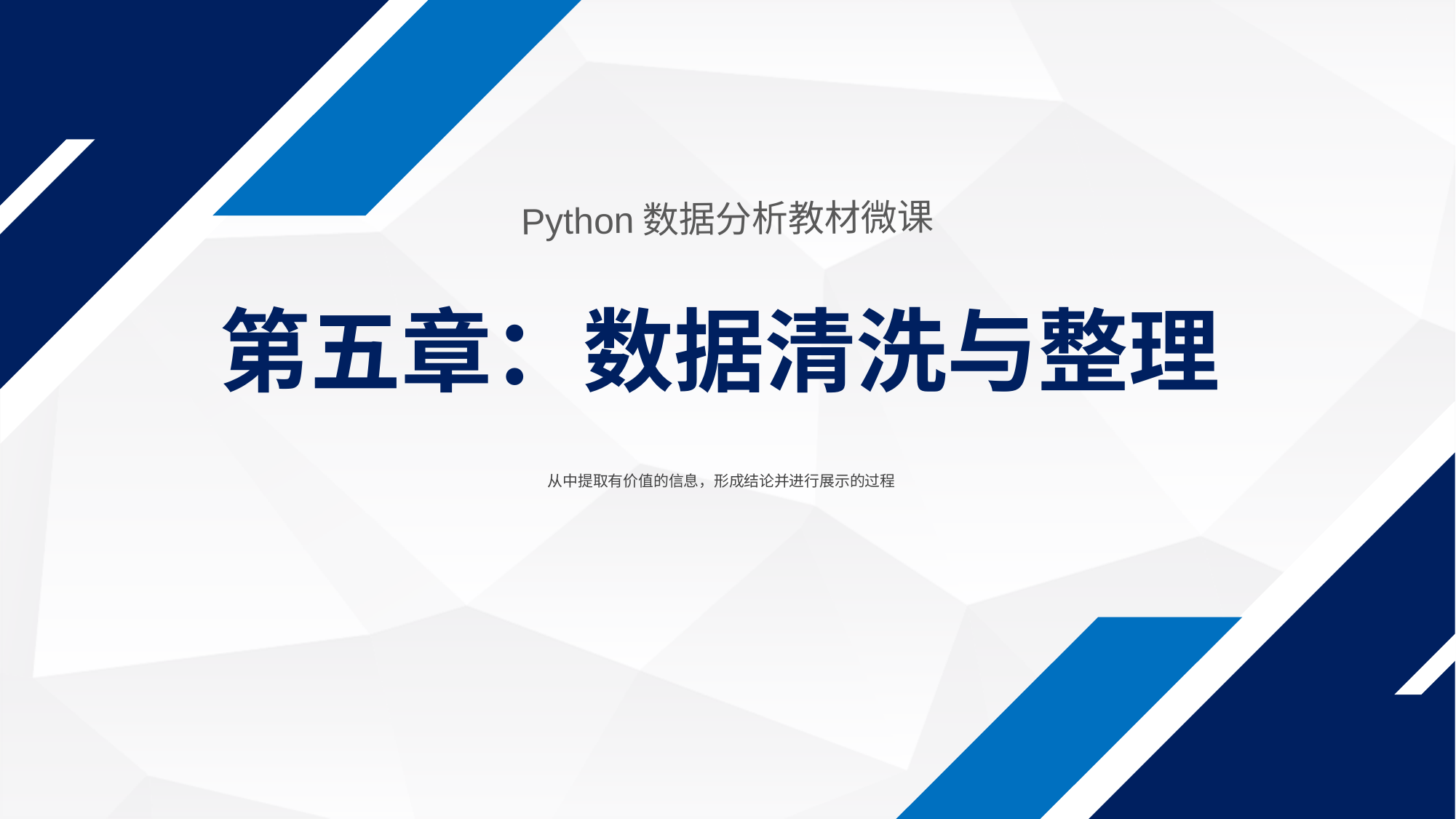

Python数据分析教材微课
第五章：数据清洗与整理

从中提取有价值的信息，形成结论并进行展示的过程